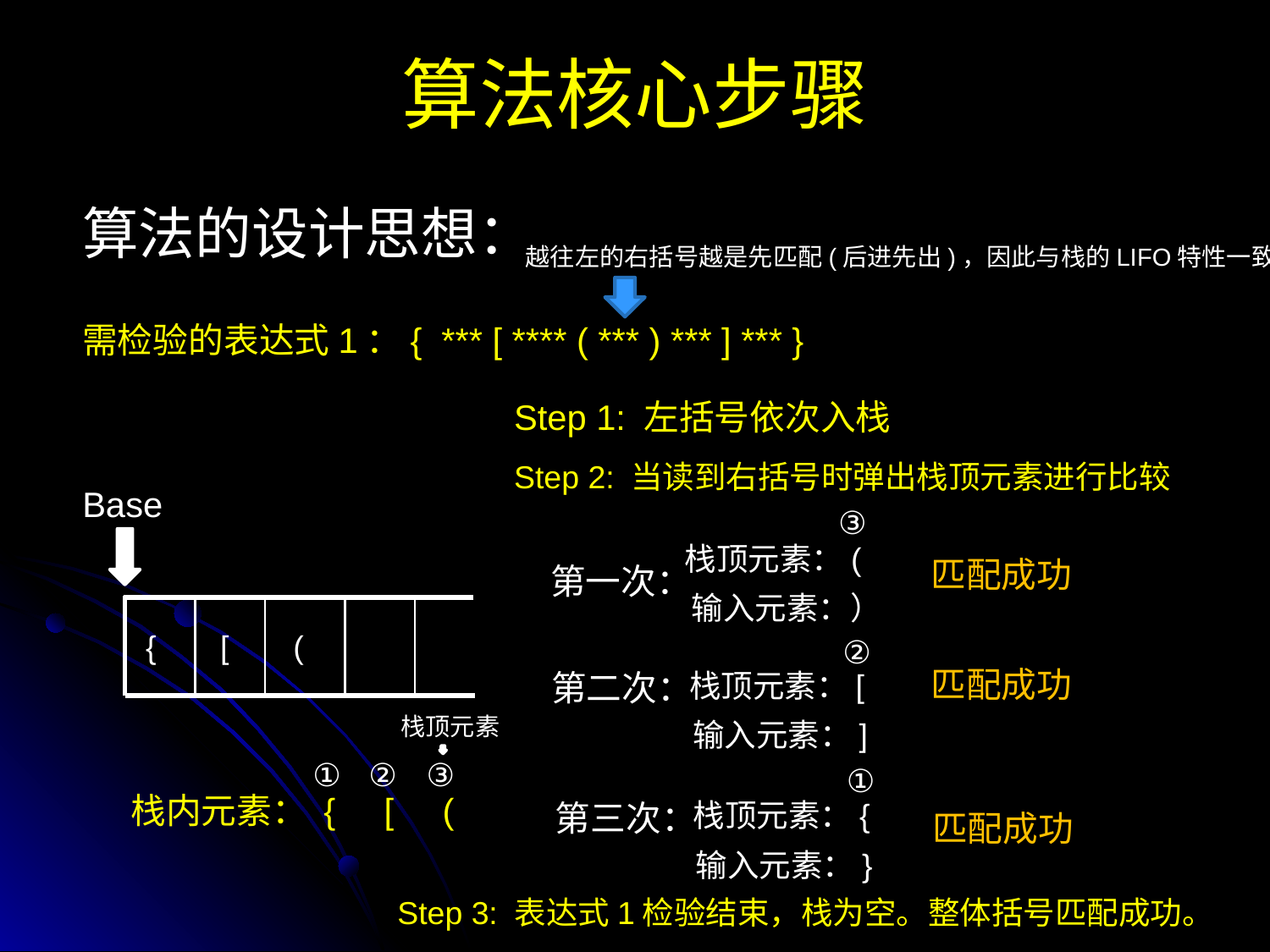

# 算法核心步骤
算法的设计思想：
越往左的右括号越是先匹配(后进先出)，因此与栈的LIFO特性一致

需检验的表达式1：{  *** [ **** ( *** ) *** ] *** }
Step 1: 左括号依次入栈
Step 2: 当读到右括号时弹出栈顶元素进行比较
Base
③
栈顶元素：(
输入元素：）
第一次：
匹配成功

(
{
[
②
第二次：
栈顶元素：[
输入元素：]
匹配成功
栈顶元素

①
②
③
栈内元素： {     [     (
①

第三次：
栈顶元素：{
输入元素：}
匹配成功
Step 3: 表达式1检验结束，栈为空。整体括号匹配成功。